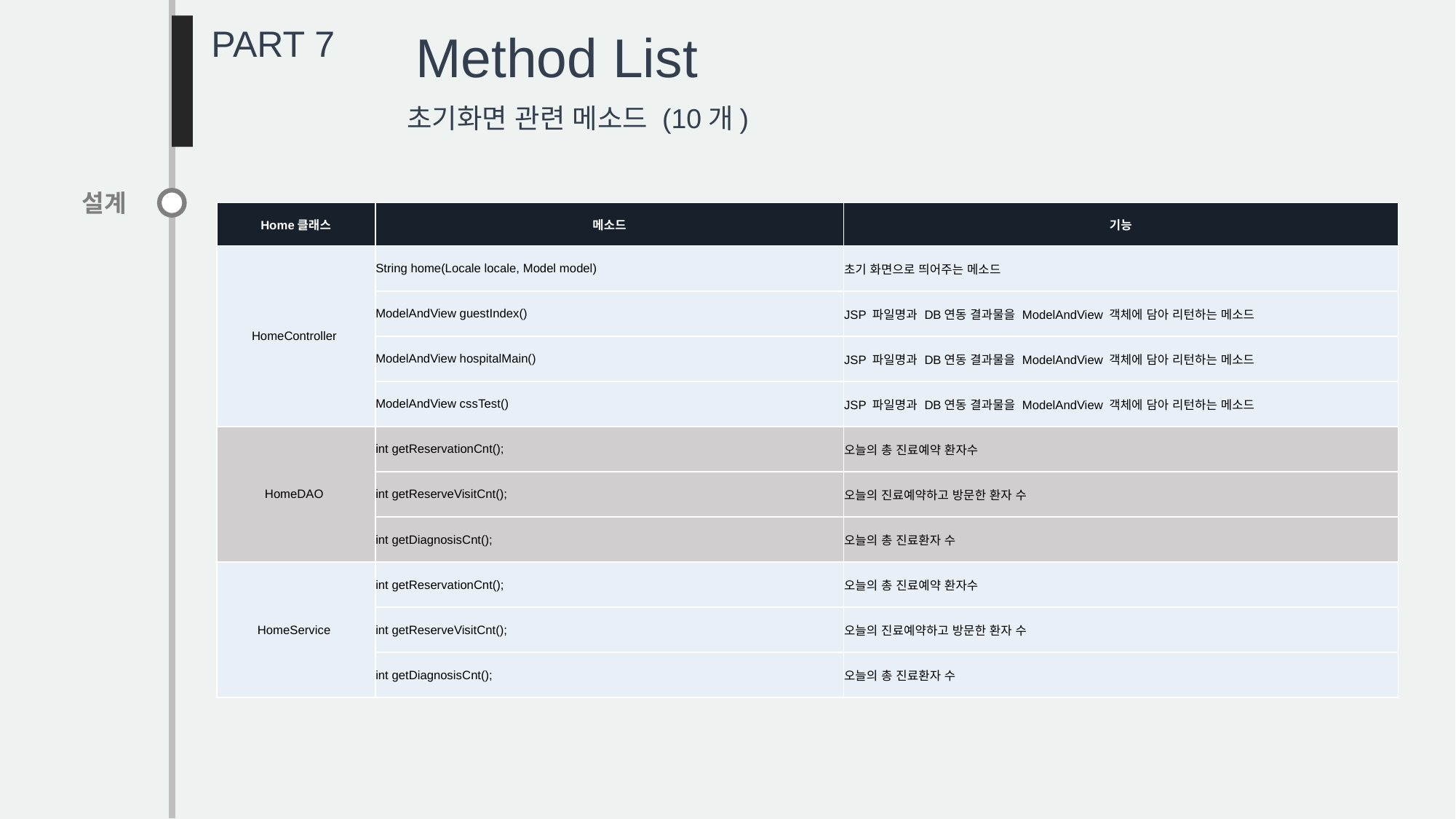

PART 7
Method List

초기화면 관련 메소드 (10개)

설계

| Home클래스 | 메소드 | 기능 |
| --- | --- | --- |
| HomeController | String home(Locale locale, Model model) | 초기 화면으로 띄어주는 메소드 |
|  | ModelAndView guestIndex() | JSP 파일명과 DB연동 결과물을 ModelAndView 객체에 담아 리턴하는 메소드 |
|  | ModelAndView hospitalMain() | JSP 파일명과 DB연동 결과물을 ModelAndView 객체에 담아 리턴하는 메소드 |
|  | ModelAndView cssTest() | JSP 파일명과 DB연동 결과물을 ModelAndView 객체에 담아 리턴하는 메소드 |
| HomeDAO | int getReservationCnt(); | 오늘의 총 진료예약 환자수 |
|  | int getReserveVisitCnt(); | 오늘의 진료예약하고 방문한 환자 수 |
|  | int getDiagnosisCnt(); | 오늘의 총 진료환자 수 |
| HomeService | int getReservationCnt(); | 오늘의 총 진료예약 환자수 |
|  | int getReserveVisitCnt(); | 오늘의 진료예약하고 방문한 환자 수 |
|  | int getDiagnosisCnt(); | 오늘의 총 진료환자 수 |